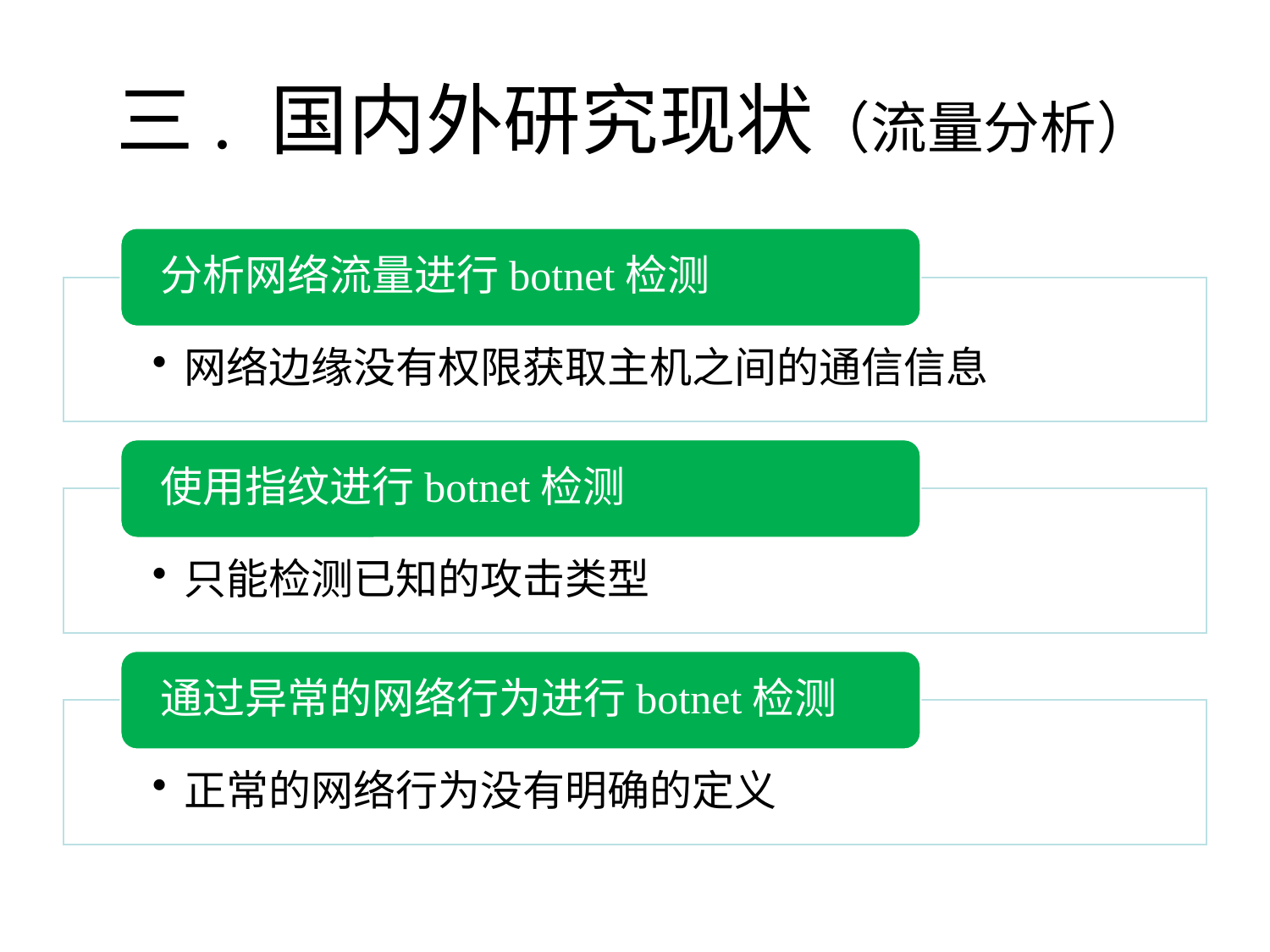

# 三. 国内外研究现状（流量分析）
网络边缘没有权限获取主机之间的通信信息
分析网络流量进行botnet检测
只能检测已知的攻击类型
使用指纹进行botnet检测
正常的网络行为没有明确的定义
通过异常的网络行为进行botnet检测